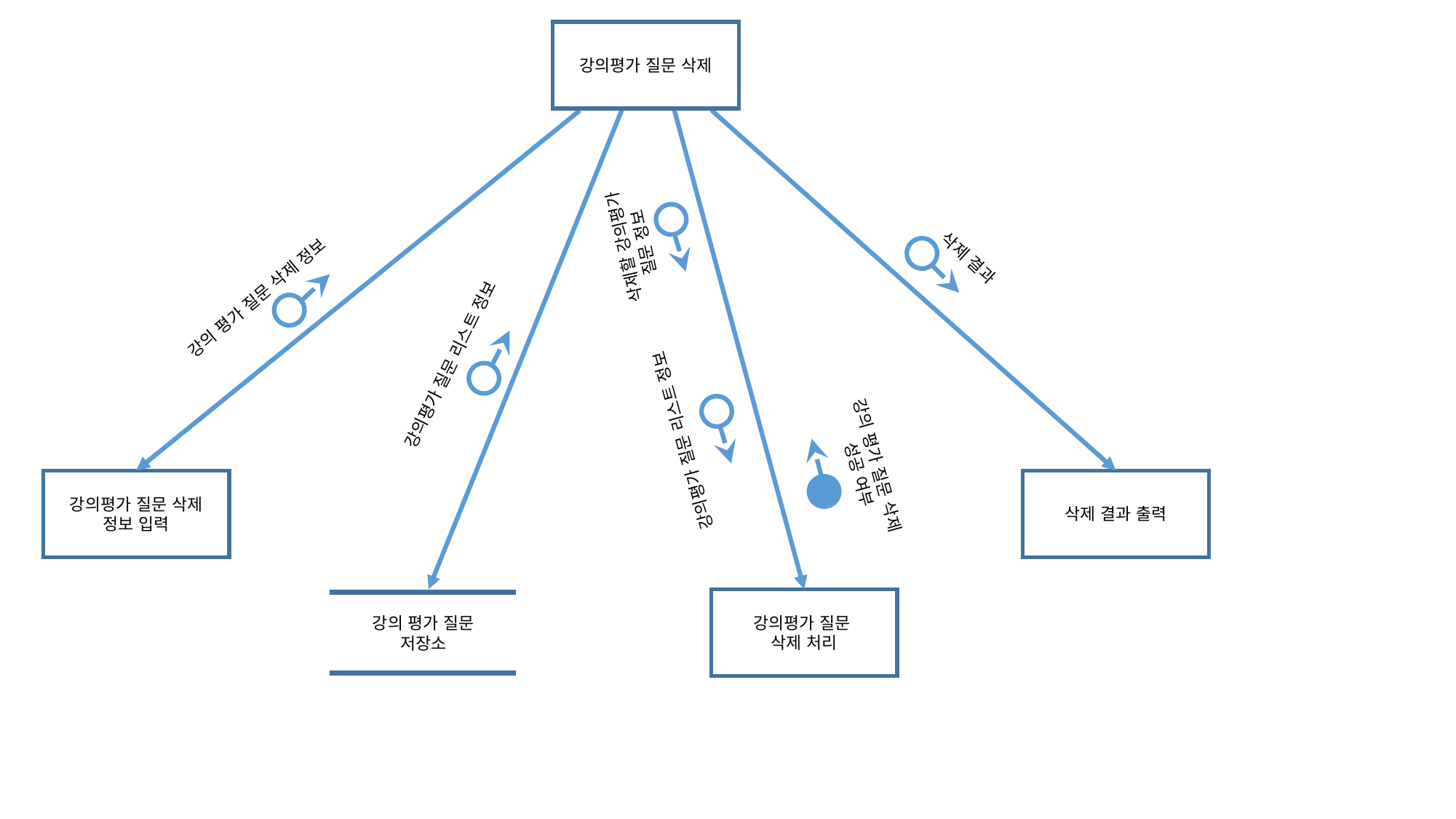

강의평가 질문 삭제

삭제할 강의평가
질문 정보

삭제 결과
강의 평가 질문 삭제 정보

강의평가 질문 리스트 정보

강의평가 질문 리스트 정보
강의 평가 질문 삭제
 성공 여부

강의평가 질문 삭제
정보 입력
삭제 결과 출력
강의평가 질문
삭제 처리
강의 평가 질문
저장소